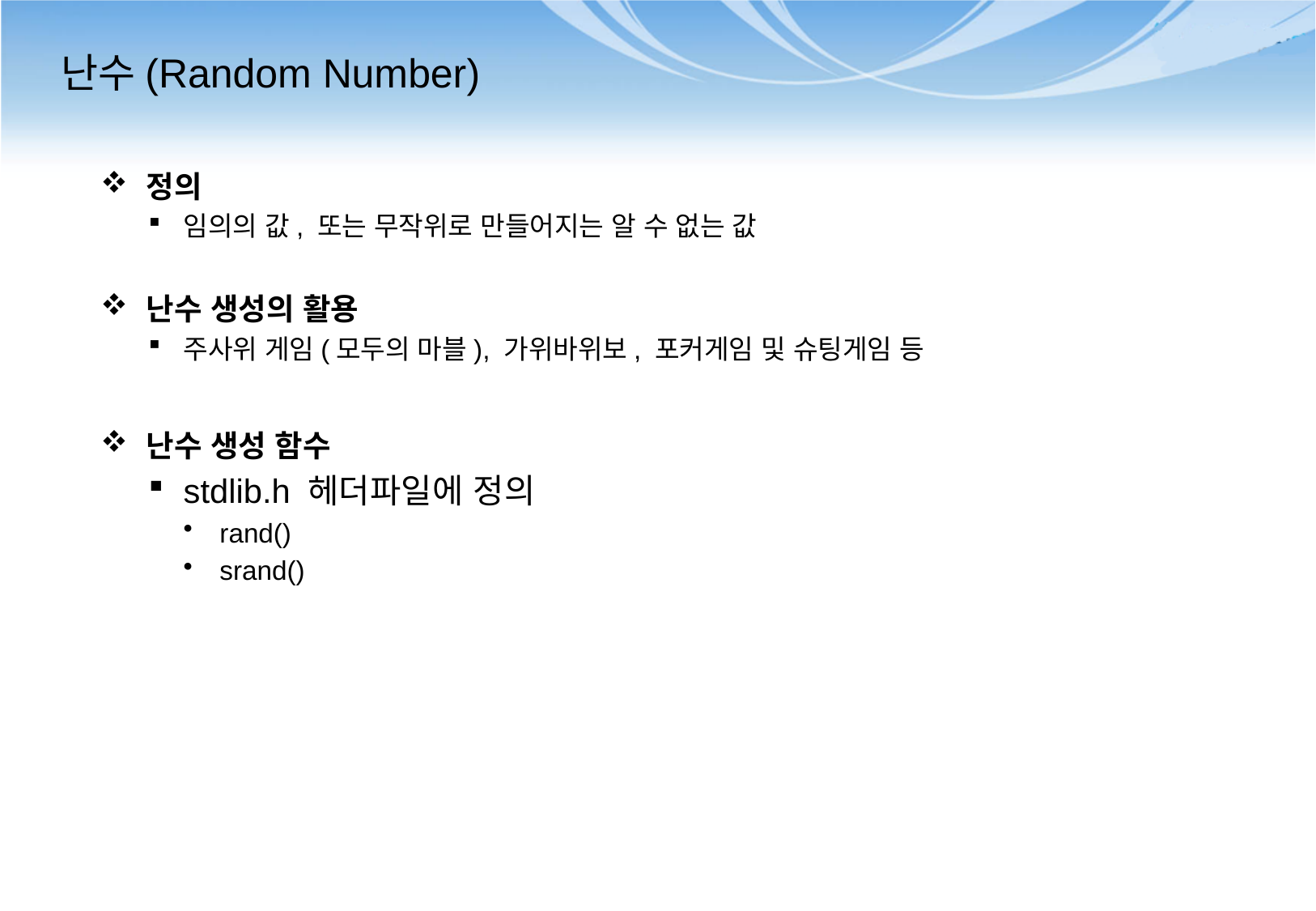

# 난수(Random Number)
정의
임의의 값, 또는 무작위로 만들어지는 알 수 없는 값

난수 생성의 활용
주사위 게임(모두의 마블), 가위바위보, 포커게임 및 슈팅게임 등

난수 생성 함수
stdlib.h 헤더파일에 정의
rand()
srand()